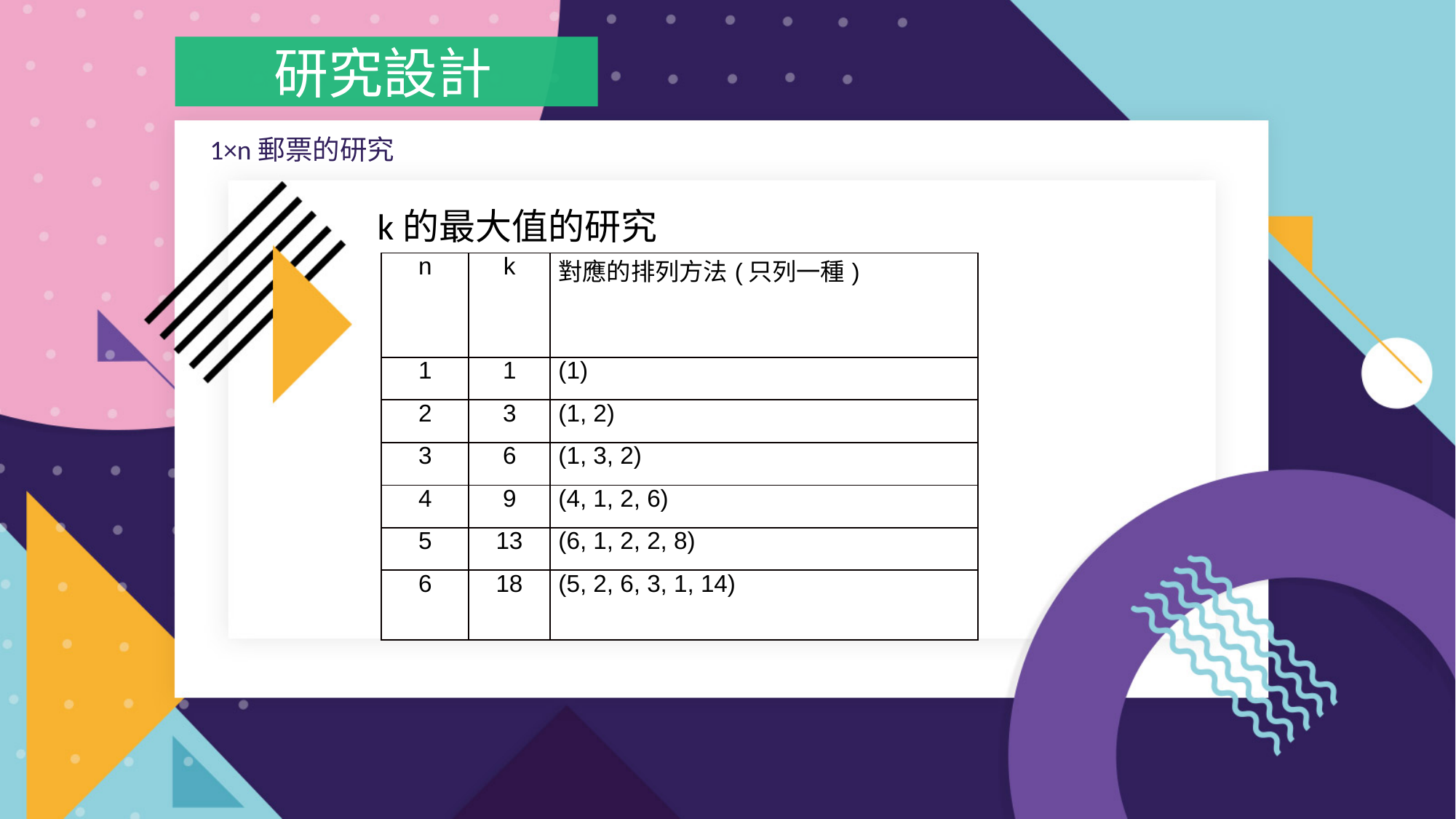

研究設計

1×n郵票的研究
k的最大值的研究
| n | k | 對應的排列方法(只列一種) |
| --- | --- | --- |
| 1 | 1 | (1) |
| 2 | 3 | (1, 2) |
| 3 | 6 | (1, 3, 2) |
| 4 | 9 | (4, 1, 2, 6) |
| 5 | 13 | (6, 1, 2, 2, 8) |
| 6 | 18 | (5, 2, 6, 3, 1, 14) |